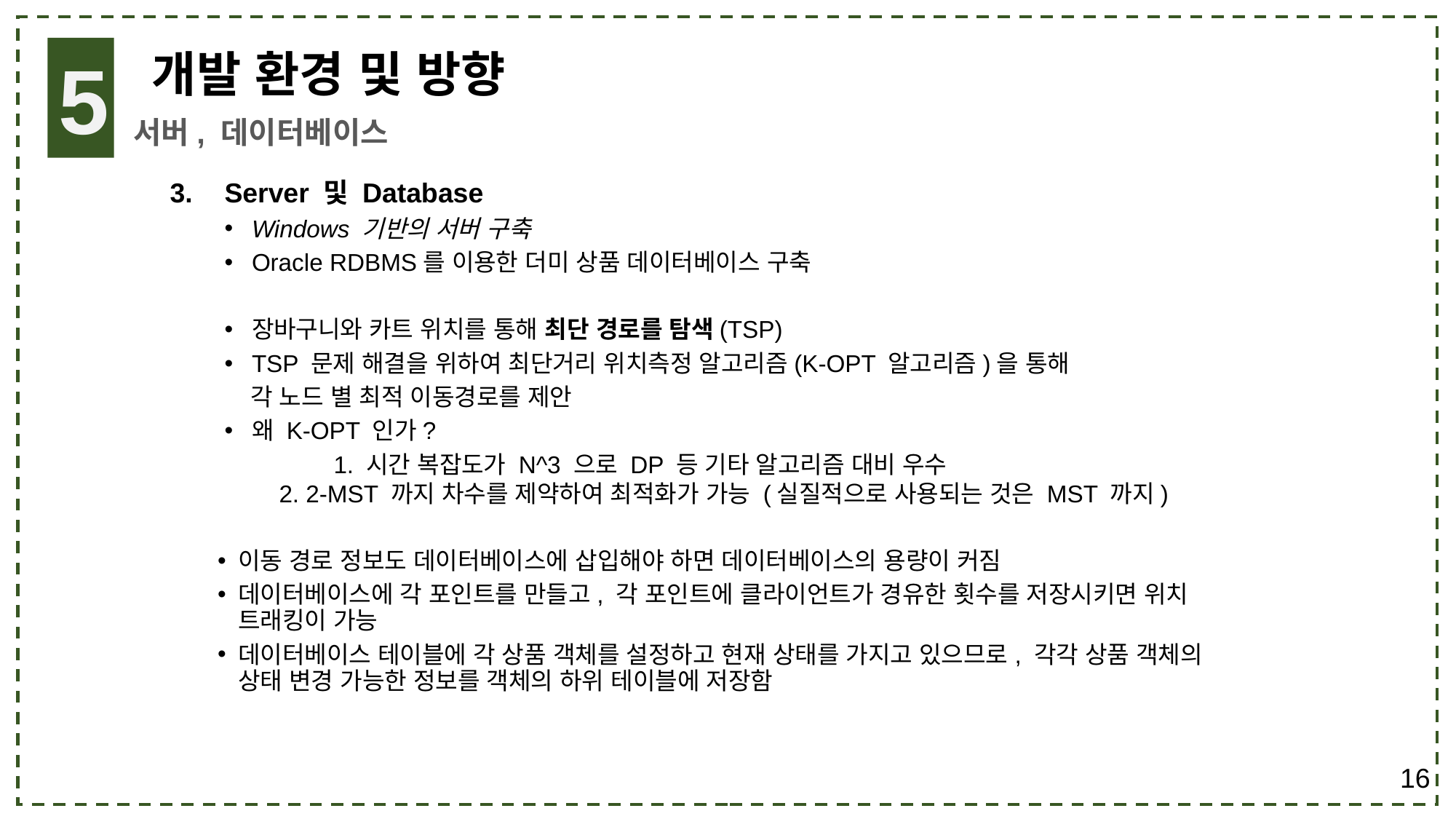

5
개발 환경 및 방향
서버, 데이터베이스
Server 및 Database
Windows 기반의 서버 구축
Oracle RDBMS를 이용한 더미 상품 데이터베이스 구축

장바구니와 카트 위치를 통해 최단 경로를 탐색(TSP)
TSP 문제 해결을 위하여 최단거리 위치측정 알고리즘(K-OPT 알고리즘)을 통해
   각 노드 별 최적 이동경로를 제안
왜 K-OPT 인가?
	1. 시간 복잡도가 N^3 으로 DP 등 기타 알고리즘 대비 우수
	2. 2-MST 까지 차수를 제약하여 최적화가 가능 (실질적으로 사용되는 것은 MST 까지)

이동 경로 정보도 데이터베이스에 삽입해야 하면 데이터베이스의 용량이 커짐
데이터베이스에 각 포인트를 만들고, 각 포인트에 클라이언트가 경유한 횟수를 저장시키면 위치 트래킹이 가능
데이터베이스 테이블에 각 상품 객체를 설정하고 현재 상태를 가지고 있으므로, 각각 상품 객체의 상태 변경 가능한 정보를 객체의 하위 테이블에 저장함

16